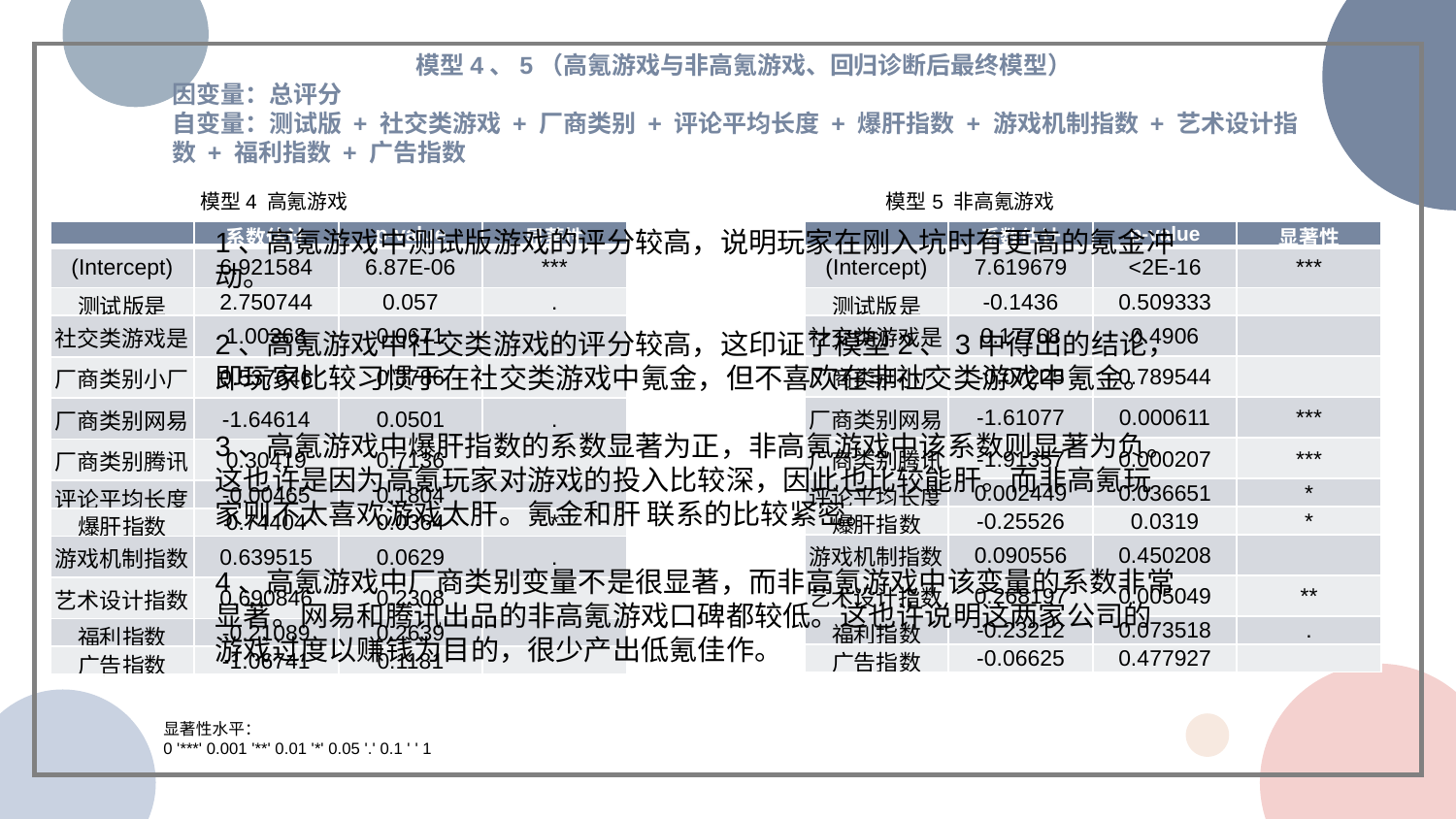

模型4、5（高氪游戏与非高氪游戏、回归诊断后最终模型）
因变量：总评分
自变量：测试版 + 社交类游戏 + 厂商类别 + 评论平均长度 + 爆肝指数 + 游戏机制指数 + 艺术设计指数 + 福利指数 + 广告指数
       模型4 高氪游戏                                                                                                                     模型5 非高氪游戏
1、高氪游戏中测试版游戏的评分较高，说明玩家在刚入坑时有更高的氪金冲动。

2、高氪游戏中社交类游戏的评分较高，这印证了模型2、3中得出的结论，即玩家比较习惯于在社交类游戏中氪金，但不喜欢在非社交类游戏中氪金。

3、高氪游戏中爆肝指数的系数显著为正，非高氪游戏中该系数则显著为负。这也许是因为高氪玩家对游戏的投入比较深，因此也比较能肝。而非高氪玩家则不太喜欢游戏太肝。氪金和肝 联系的比较紧密。

4、高氪游戏中厂商类别变量不是很显著，而非高氪游戏中该变量的系数非常显著。网易和腾讯出品的非高氪游戏口碑都较低。这也许说明这两家公司的游戏过度以赚钱为目的，很少产出低氪佳作。
|  | 系数估计 | p-value | 显著性 |
| --- | --- | --- | --- |
| (Intercept) | 7.619679 | <2E-16 | \*\*\* |
| 测试版是 | -0.1436 | 0.509333 |  |
| 社交类游戏是 | 0.17768 | 0.4906 |  |
| 厂商类别小厂 | -0.07225 | 0.789544 |  |
| 厂商类别网易 | -1.61077 | 0.000611 | \*\*\* |
| 厂商类别腾讯 | -1.91357 | 0.000207 | \*\*\* |
| 评论平均长度 | 0.002449 | 0.036651 | \* |
| 爆肝指数 | -0.25526 | 0.0319 | \* |
| 游戏机制指数 | 0.090556 | 0.450208 |  |
| 艺术设计指数 | 0.268197 | 0.005049 | \*\* |
| 福利指数 | -0.23212 | 0.073518 | . |
| 广告指数 | -0.06625 | 0.477927 |  |
|  | 系数估计 | p-value | 显著性 |
| --- | --- | --- | --- |
| (Intercept) | 6.921584 | 6.87E-06 | \*\*\* |
| 测试版是 | 2.750744 | 0.057 | . |
| 社交类游戏是 | 1.00368 | 0.0671 | . |
| 厂商类别小厂 | 0.537646 | 0.3786 |  |
| 厂商类别网易 | -1.64614 | 0.0501 | . |
| 厂商类别腾讯 | 0.30419 | 0.7136 |  |
| 评论平均长度 | -0.00465 | 0.1804 |  |
| 爆肝指数 | 0.74404 | 0.0364 | \* |
| 游戏机制指数 | 0.639515 | 0.0629 | . |
| 艺术设计指数 | 0.690846 | 0.2308 |  |
| 福利指数 | -0.21089 | 0.2639 |  |
| 广告指数 | -1.06741 | 0.1181 |  |

显著性水平：
0 '***' 0.001 '**' 0.01 '*' 0.05 '.' 0.1 ' ' 1